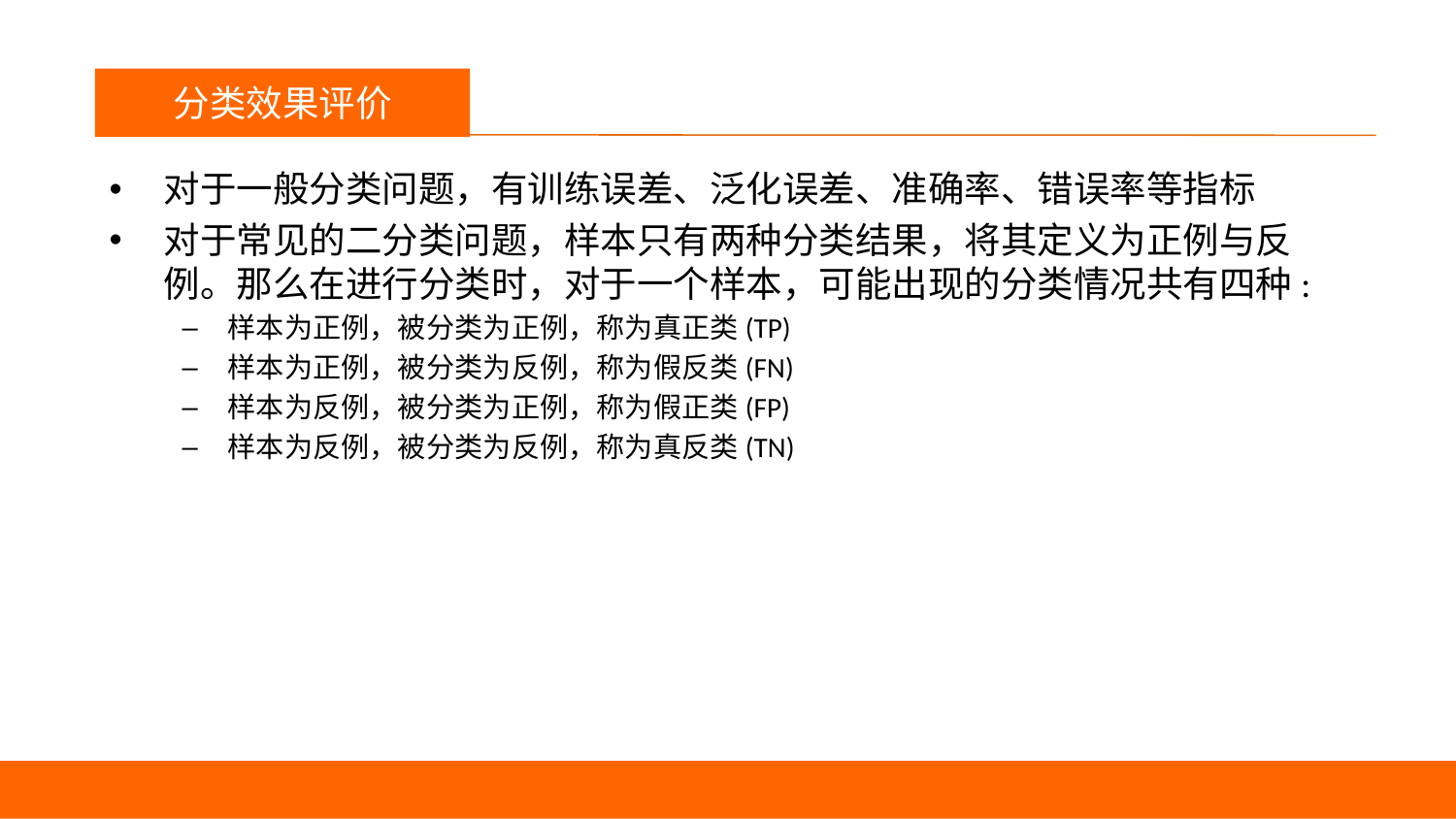

议程
分类效果评价

对于一般分类问题，有训练误差、泛化误差、准确率、错误率等指标
对于常见的二分类问题，样本只有两种分类结果，将其定义为正例与反例。那么在进行分类时，对于一个样本，可能出现的分类情况共有四种:
样本为正例，被分类为正例，称为真正类(TP)
样本为正例，被分类为反例，称为假反类(FN)
样本为反例，被分类为正例，称为假正类(FP)
样本为反例，被分类为反例，称为真反类(TN)